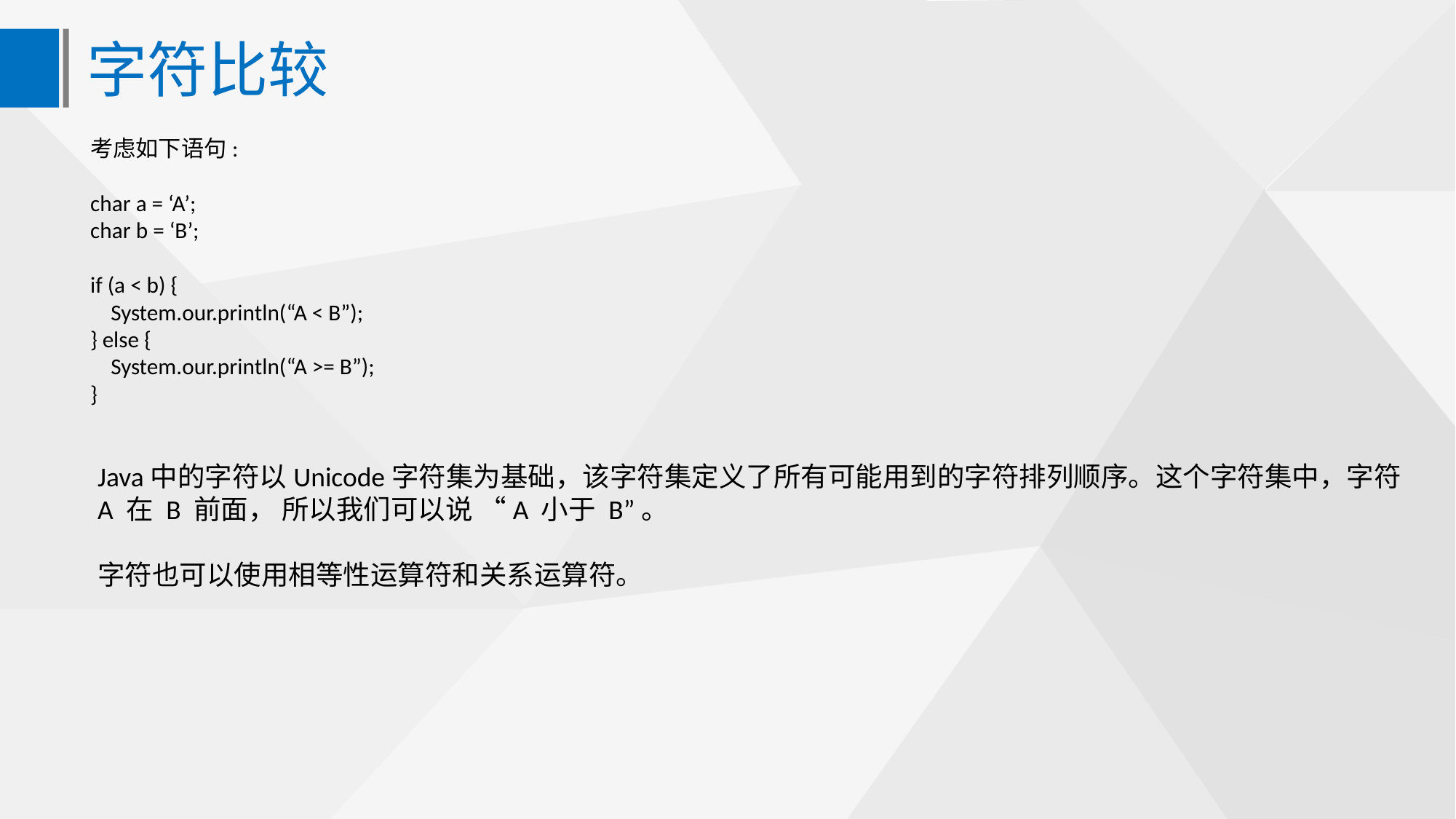

字符比较

考虑如下语句:

char a = ‘A’;
char b = ‘B’;

if (a < b) {
    System.our.println(“A < B”);
} else {
    System.our.println(“A >= B”);
}
Java中的字符以Unicode字符集为基础，该字符集定义了所有可能用到的字符排列顺序。这个字符集中，字符 A 在 B 前面， 所以我们可以说 “A 小于 B”。

字符也可以使用相等性运算符和关系运算符。